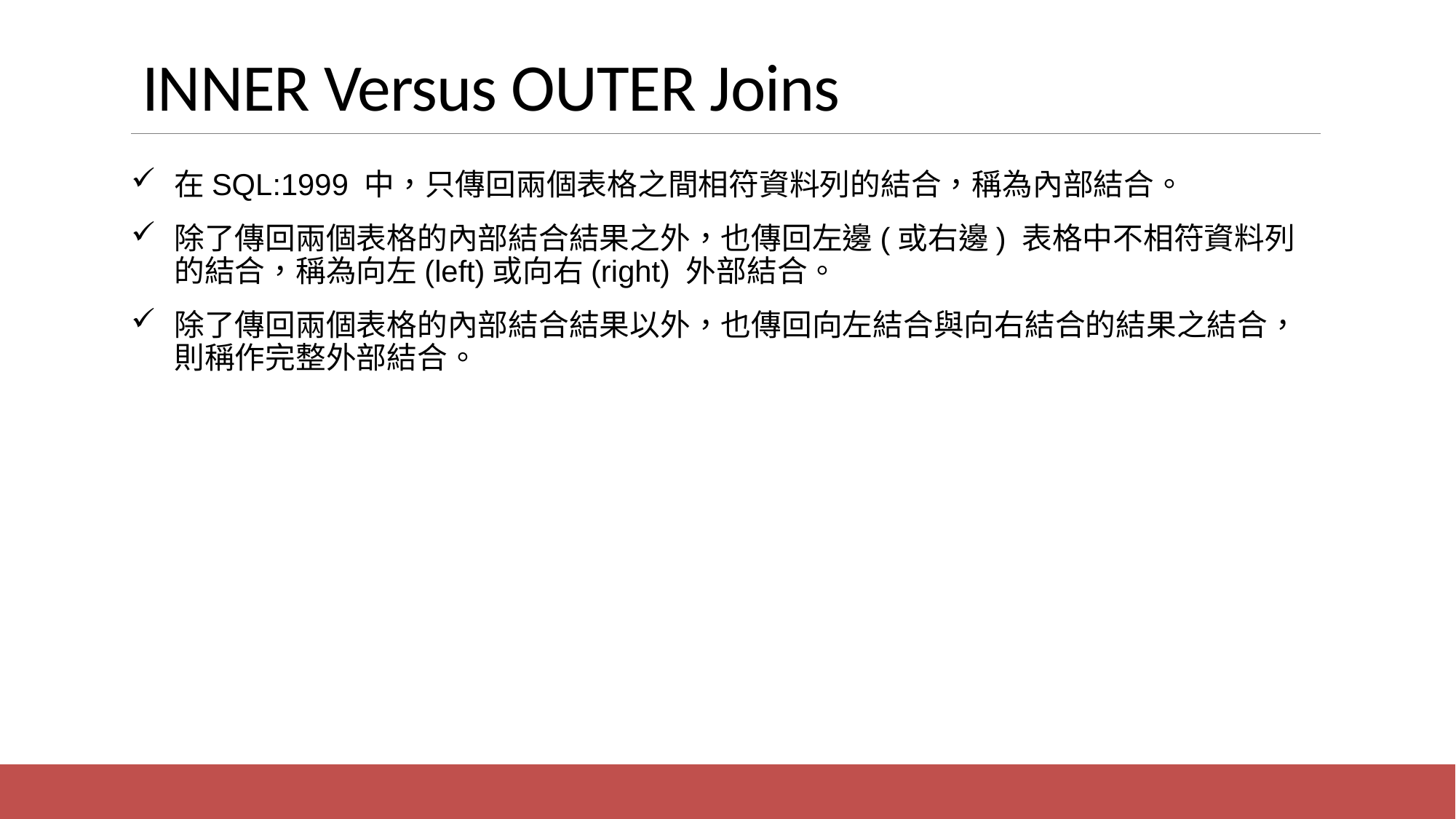

# INNER Versus OUTER Joins
在SQL:1999 中，只傳回兩個表格之間相符資料列的結合，稱為內部結合。
除了傳回兩個表格的內部結合結果之外，也傳回左邊(或右邊) 表格中不相符資料列的結合，稱為向左(left)或向右(right) 外部結合。
除了傳回兩個表格的內部結合結果以外，也傳回向左結合與向右結合的結果之結合，則稱作完整外部結合。